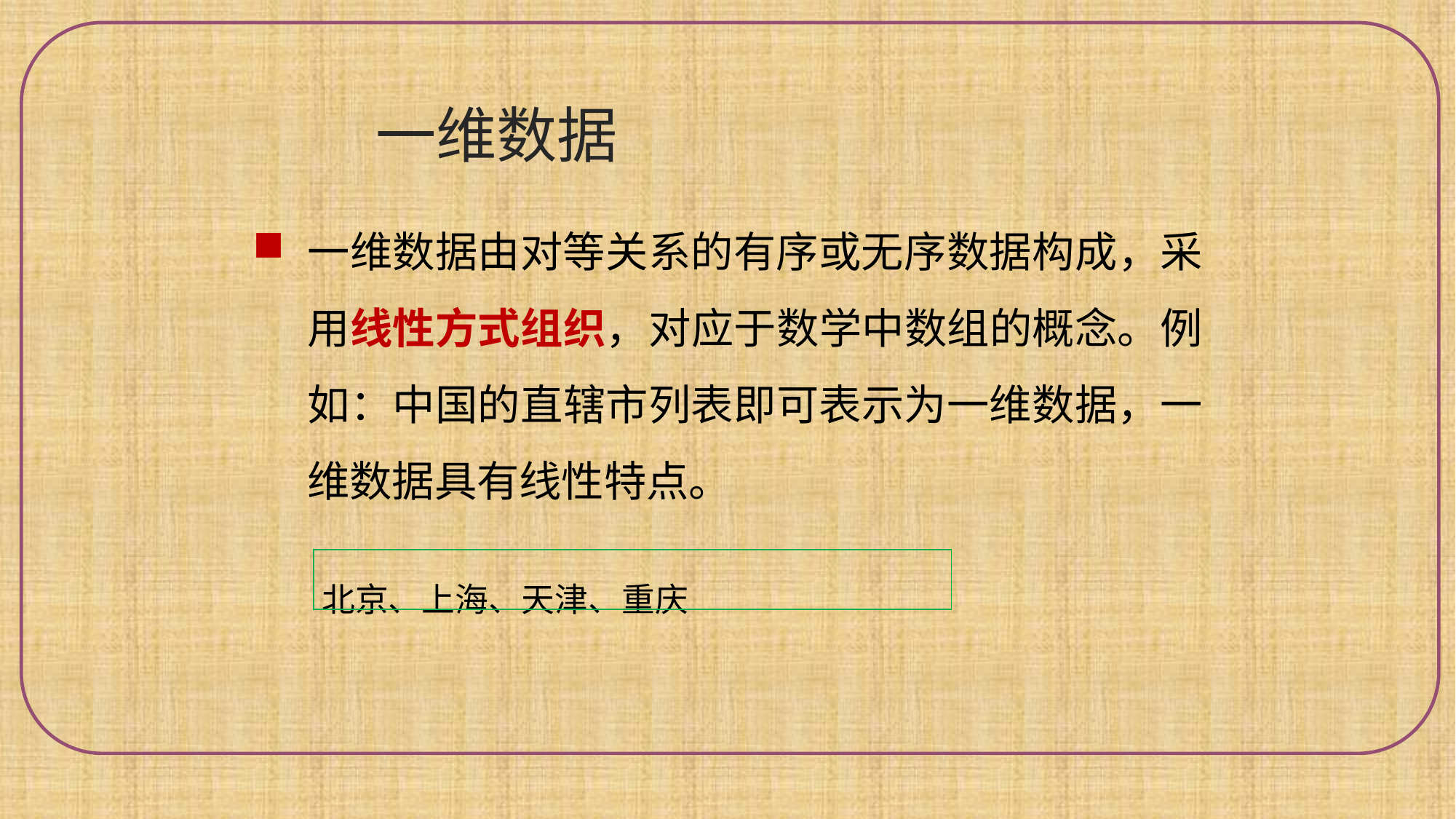

一维数据
一维数据由对等关系的有序或无序数据构成，采用线性方式组织，对应于数学中数组的概念。例如：中国的直辖市列表即可表示为一维数据，一维数据具有线性特点。

| 北京、上海、天津、重庆 |
| --- |